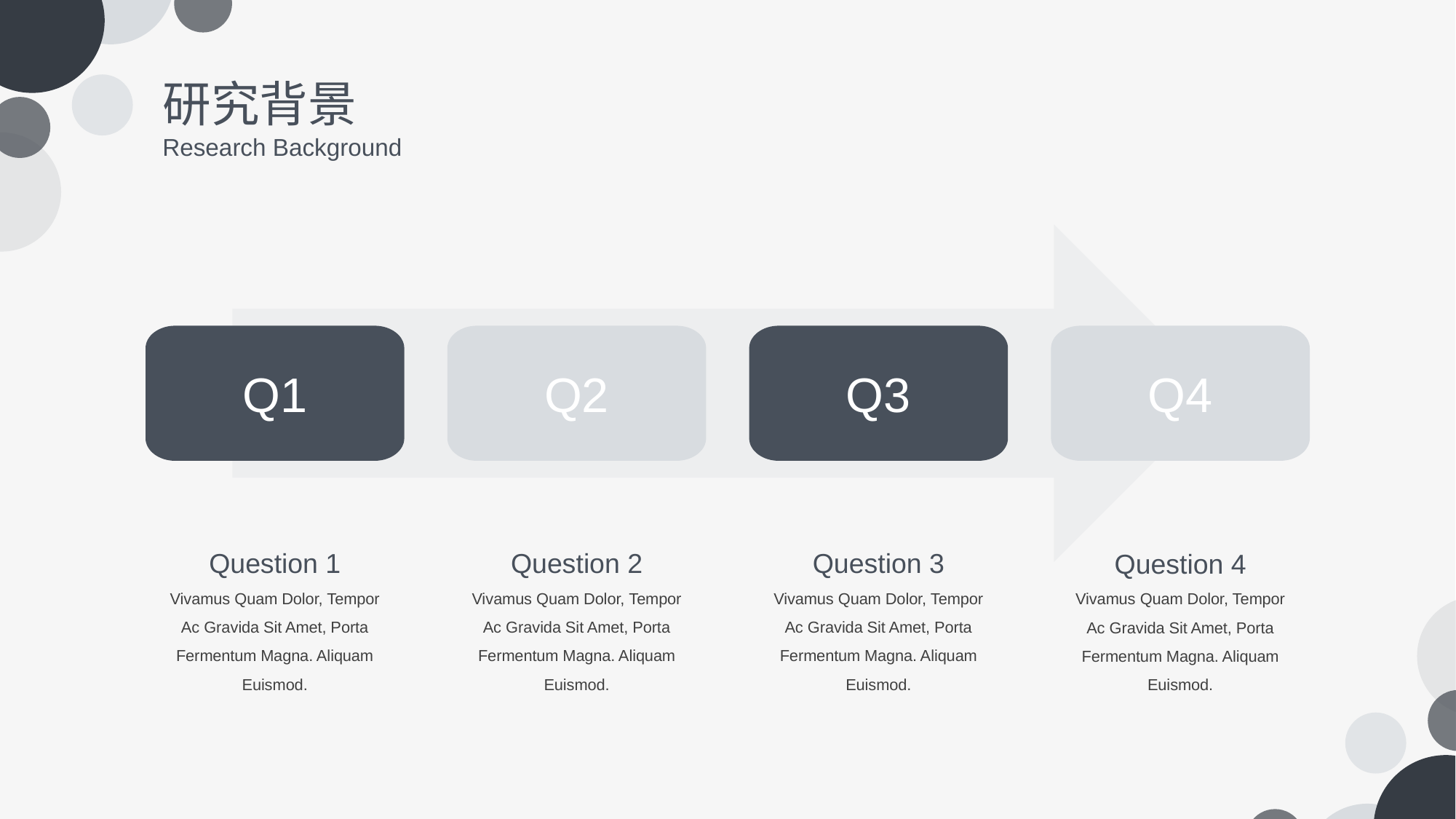

研究背景
Research Background

Q1
Q2
Q3
Q4
Question 1
Vivamus Quam Dolor, Tempor Ac Gravida Sit Amet, Porta Fermentum Magna. Aliquam Euismod.
Question 2
Vivamus Quam Dolor, Tempor Ac Gravida Sit Amet, Porta Fermentum Magna. Aliquam Euismod.
Question 3
Vivamus Quam Dolor, Tempor Ac Gravida Sit Amet, Porta Fermentum Magna. Aliquam Euismod.
Question 4
Vivamus Quam Dolor, Tempor Ac Gravida Sit Amet, Porta Fermentum Magna. Aliquam Euismod.